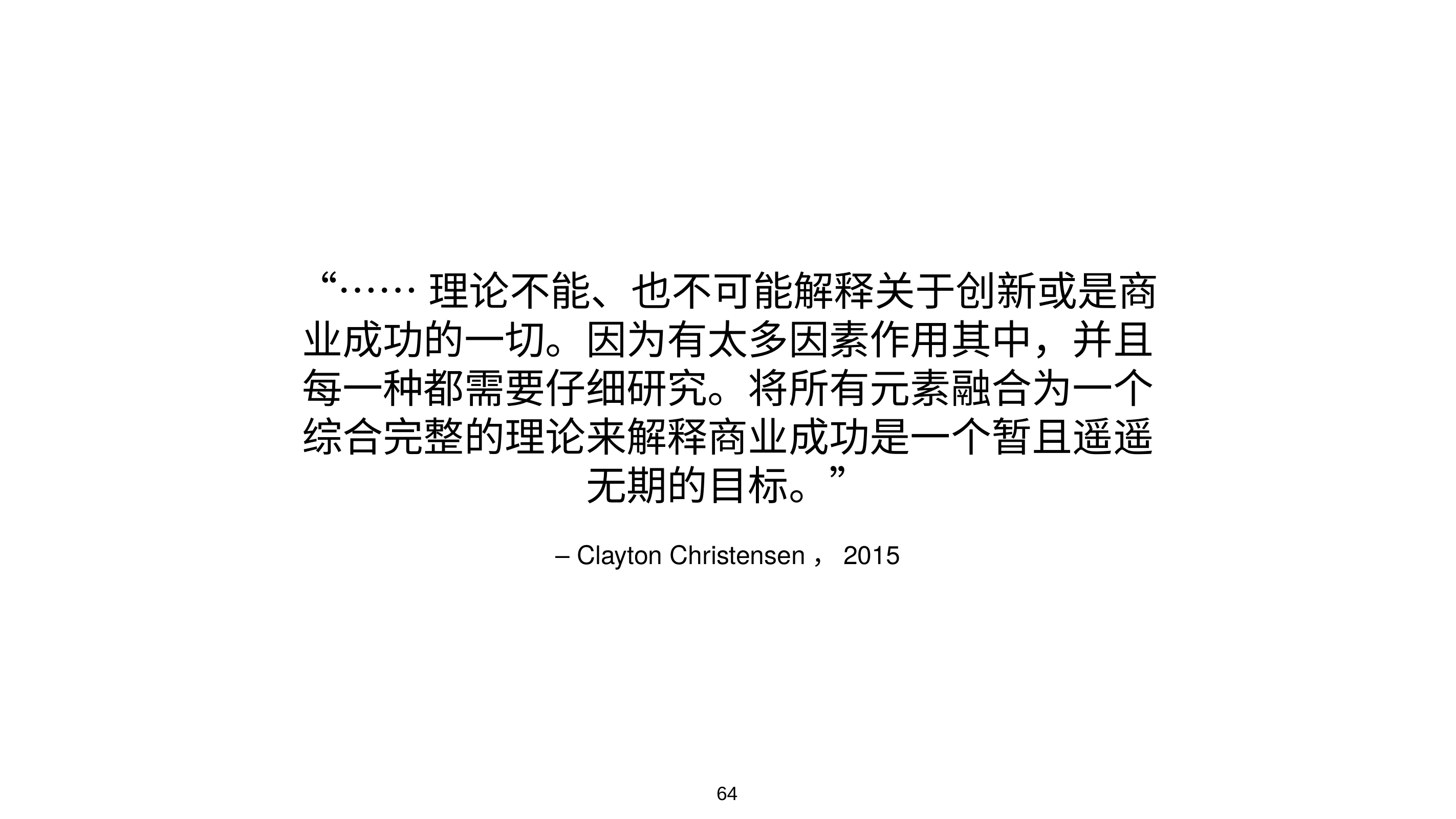

“……理论不能、也不可能解释关于创新或是商业成功的一切。因为有太多因素作用其中，并且每一种都需要仔细研究。将所有元素融合为一个综合完整的理论来解释商业成功是一个暂且遥遥无期的目标。”
– Clayton Christensen，2015
64